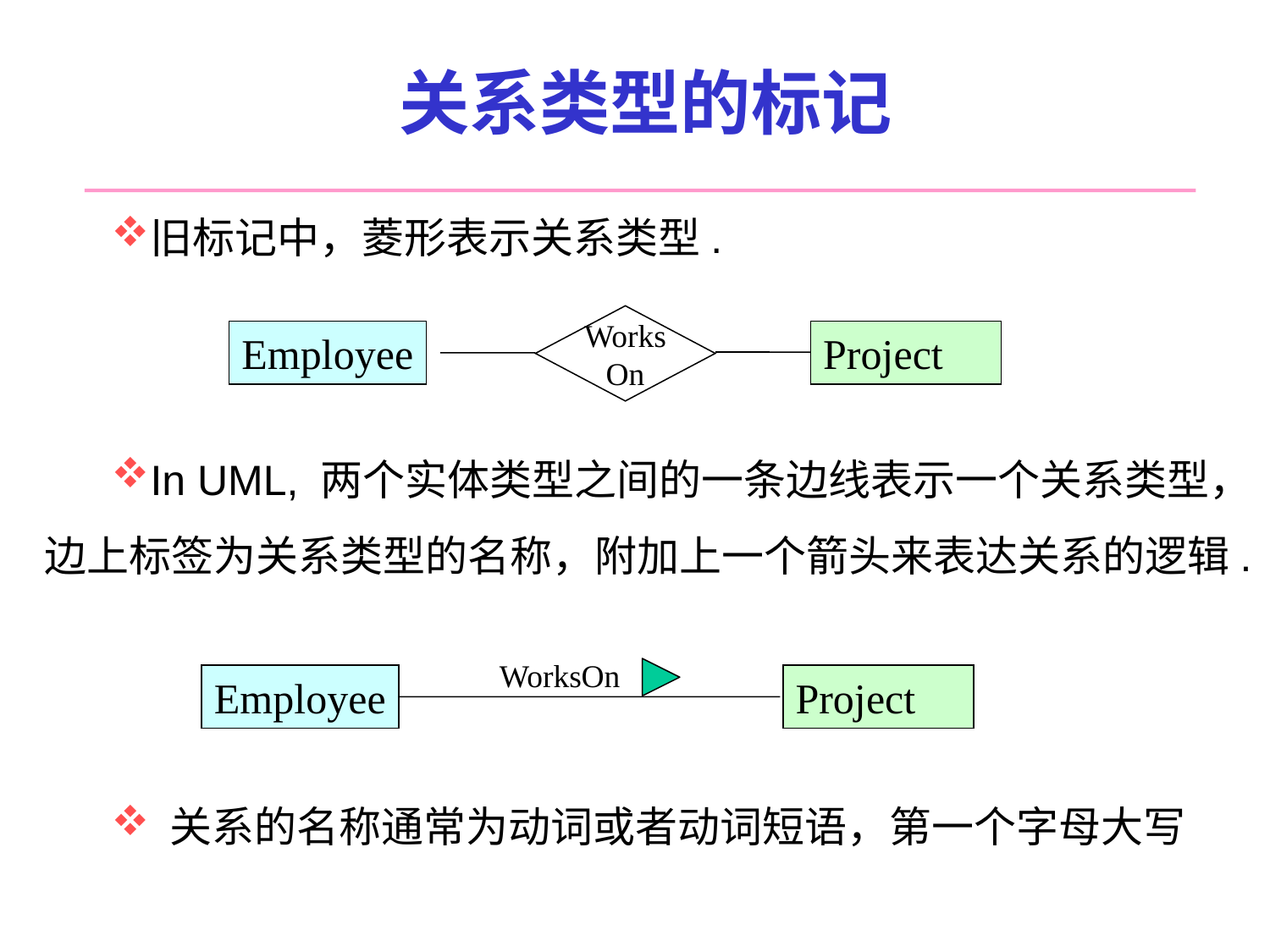

# 关系类型的标记
旧标记中，菱形表示关系类型.

In UML, 两个实体类型之间的一条边线表示一个关系类型，边上标签为关系类型的名称，附加上一个箭头来表达关系的逻辑.

 关系的名称通常为动词或者动词短语，第一个字母大写
Works
On
Employee
Project

WorksOn

Employee
Project